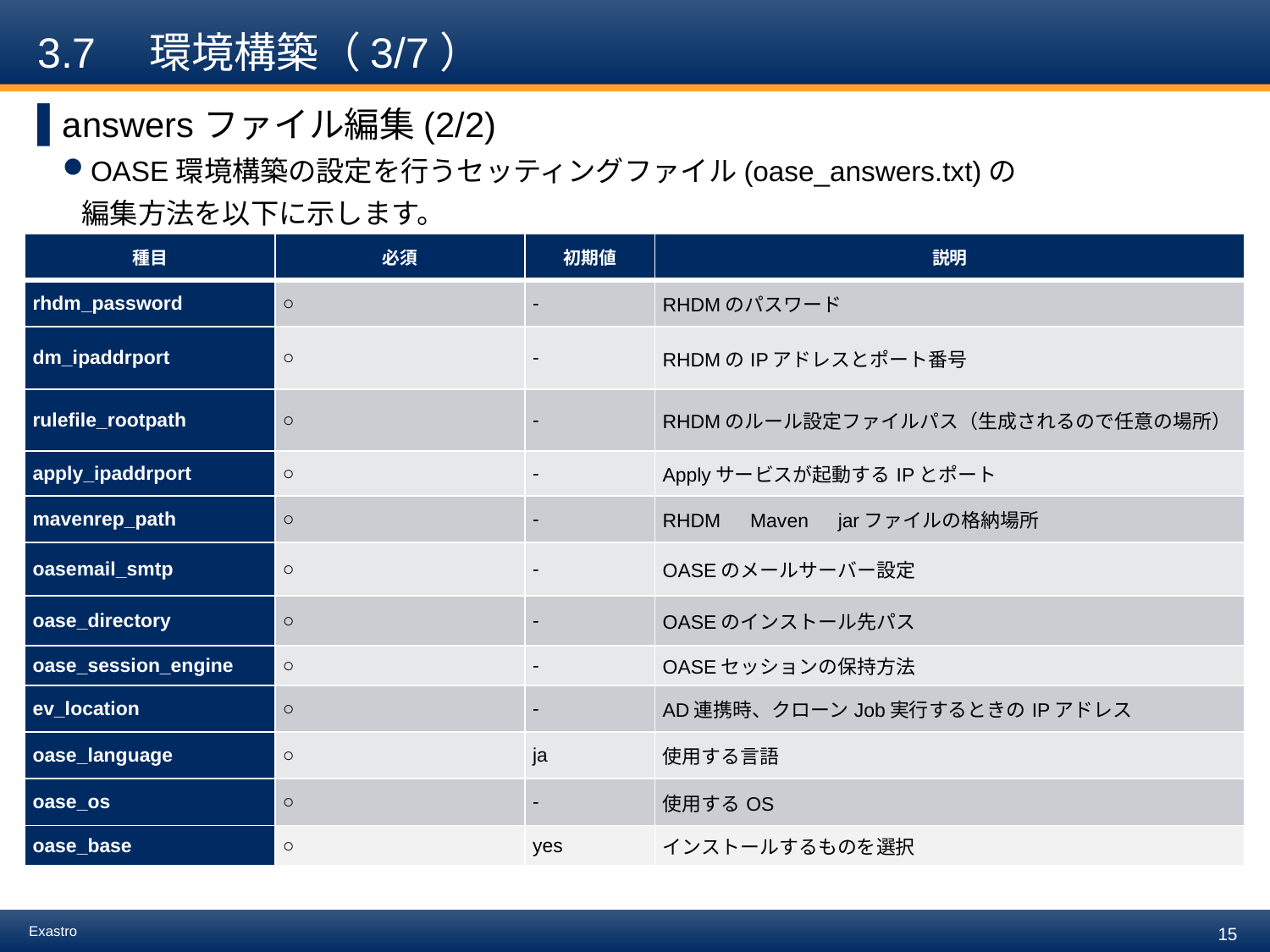

# 3.7　環境構築（3/7）
answersファイル編集(2/2)
OASE環境構築の設定を行うセッティングファイル(oase_answers.txt)の
  編集方法を以下に示します。

| 種目 | 必須 | 初期値 | 説明 |
| --- | --- | --- | --- |
| rhdm\_password | ○ | - | RHDMのパスワード |
| dm\_ipaddrport | ○ | - | RHDMのIPアドレスとポート番号 |
| rulefile\_rootpath | ○ | - | RHDMのルール設定ファイルパス（生成されるので任意の場所） |
| apply\_ipaddrport | ○ | - | Applyサービスが起動するIPとポート |
| mavenrep\_path | ○ | - | RHDM　Maven　jarファイルの格納場所 |
| oasemail\_smtp | ○ | - | OASEのメールサーバー設定 |
| oase\_directory | ○ | - | OASEのインストール先パス |
| oase\_session\_engine | ○ | - | OASEセッションの保持方法 |
| ev\_location | ○ | - | AD連携時、クローンJob実行するときのIPアドレス |
| oase\_language | ○ | ja | 使用する言語 |
| oase\_os | ○ | - | 使用するOS |
| oase\_base | ○ | yes | インストールするものを選択 |